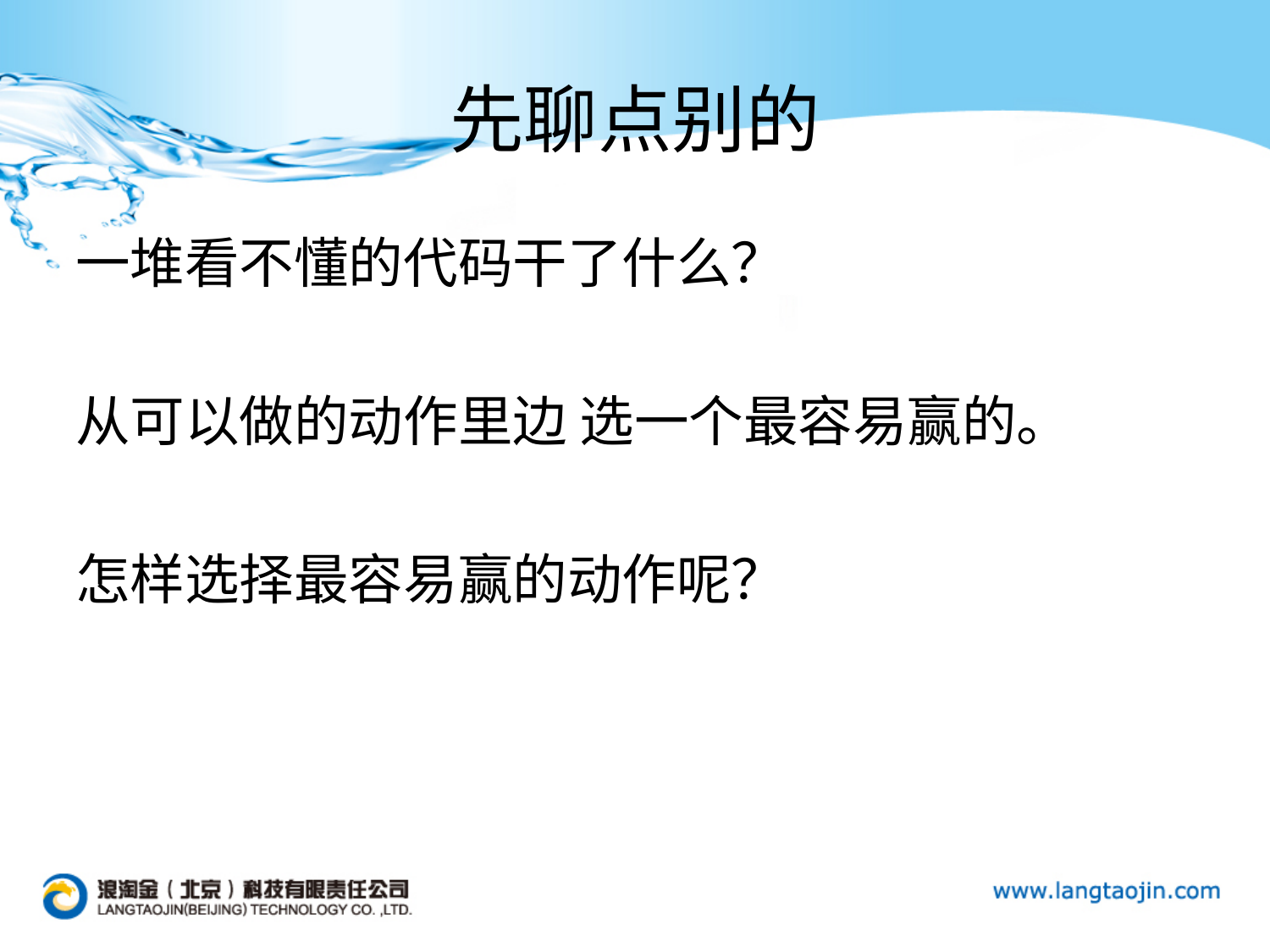

# 先聊点别的
一堆看不懂的代码干了什么？

从可以做的动作里边 选一个最容易赢的。

怎样选择最容易赢的动作呢？